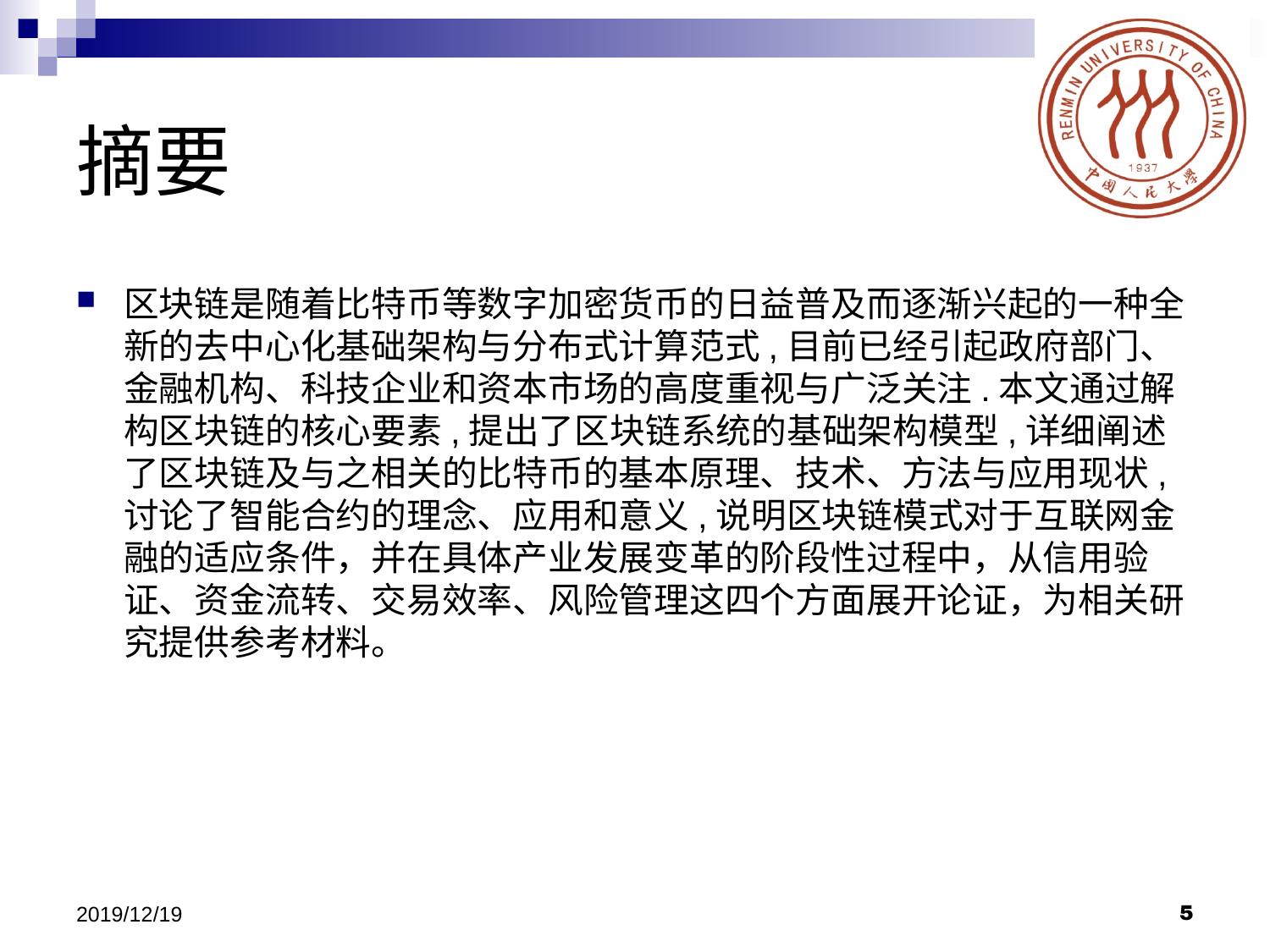

# 摘要
区块链是随着比特币等数字加密货币的日益普及而逐渐兴起的一种全新的去中心化基础架构与分布式计算范式,目前已经引起政府部门、金融机构、科技企业和资本市场的高度重视与广泛关注.本文通过解构区块链的核心要素,提出了区块链系统的基础架构模型,详细阐述了区块链及与之相关的比特币的基本原理、技术、方法与应用现状,讨论了智能合约的理念、应用和意义,说明区块链模式对于互联网金融的适应条件，并在具体产业发展变革的阶段性过程中，从信用验证、资金流转、交易效率、风险管理这四个方面展开论证，为相关研究提供参考材料。
2019/12/19
5